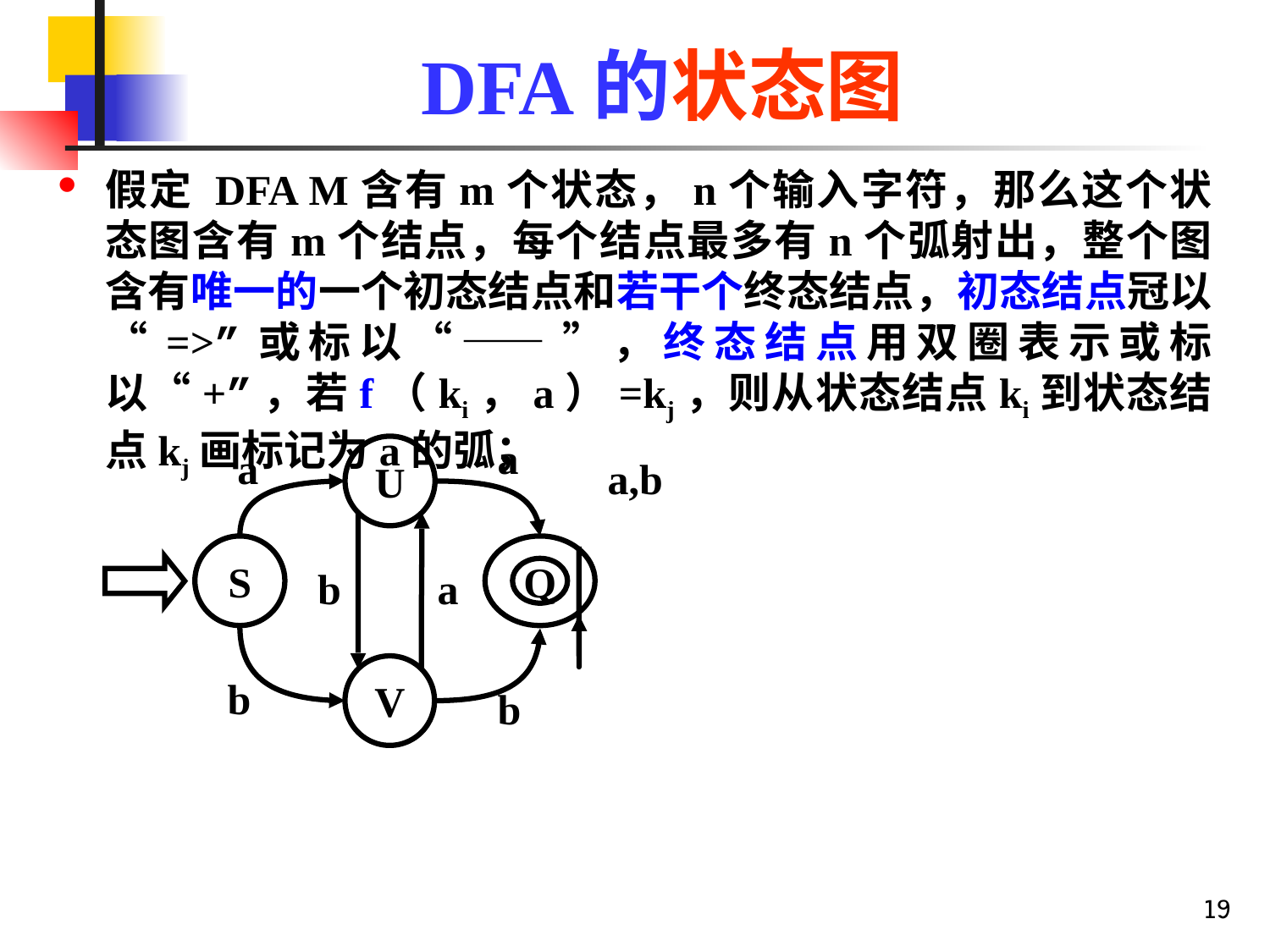

# DFA的状态图
假定 DFA M含有m个状态，n个输入字符，那么这个状态图含有m个结点，每个结点最多有n个弧射出，整个图含有唯一的一个初态结点和若干个终态结点，初态结点冠以“=>”或标以“——”，终态结点用双圈表示或标以“+”，若f（ki，a）=kj，则从状态结点ki到状态结点kj画标记为a的弧；
a
a
U

a,b
S
Q

b
a
V
b
b
19